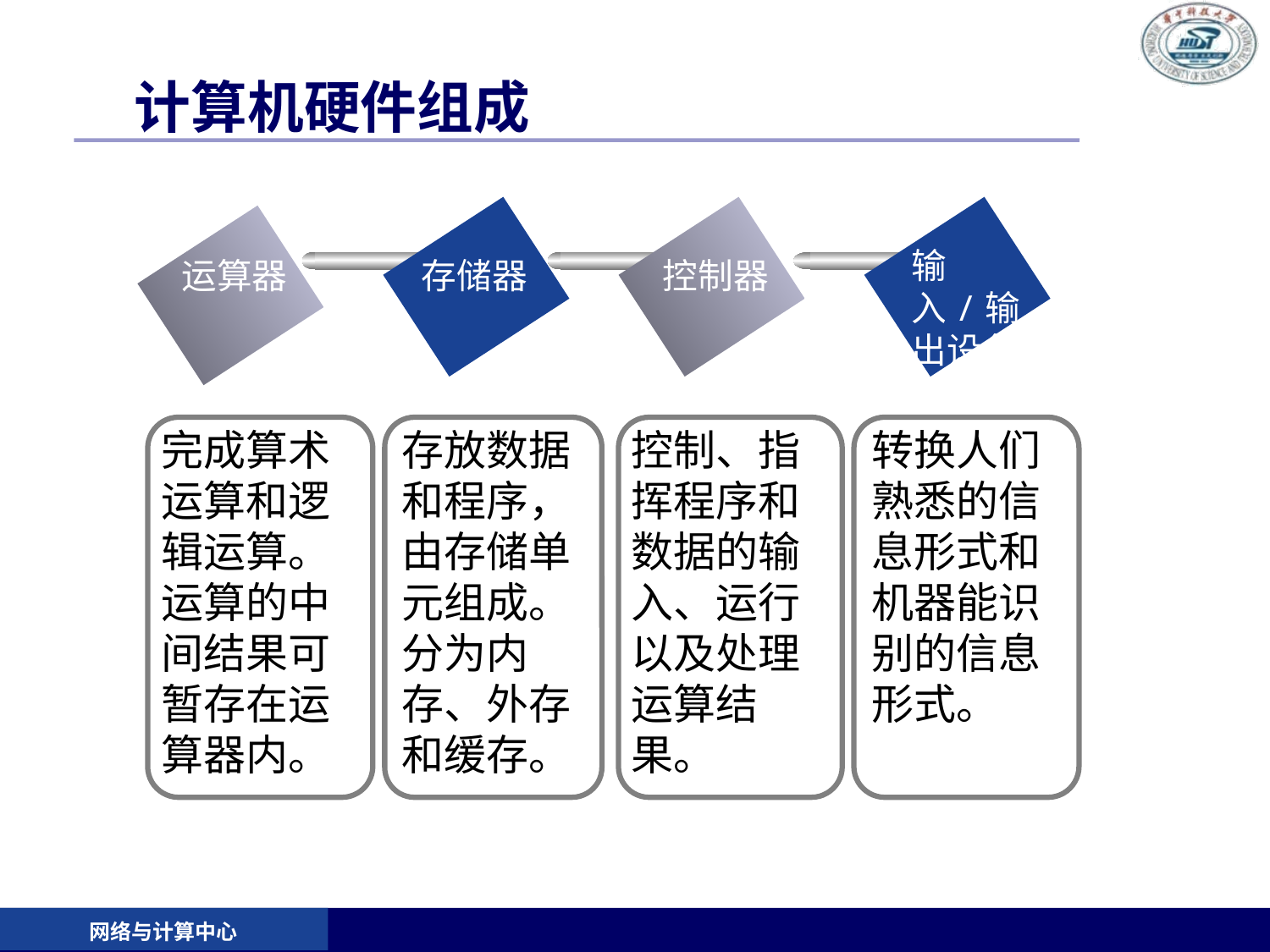

# 计算机硬件组成

输入/输出设备
运算器
存储器
控制器

完成算术运算和逻辑运算。运算的中间结果可暂存在运算器内。
存放数据和程序，由存储单元组成。分为内存、外存和缓存。
控制、指挥程序和数据的输入、运行以及处理运算结果。
转换人们熟悉的信息形式和机器能识别的信息形式。
网络与计算中心